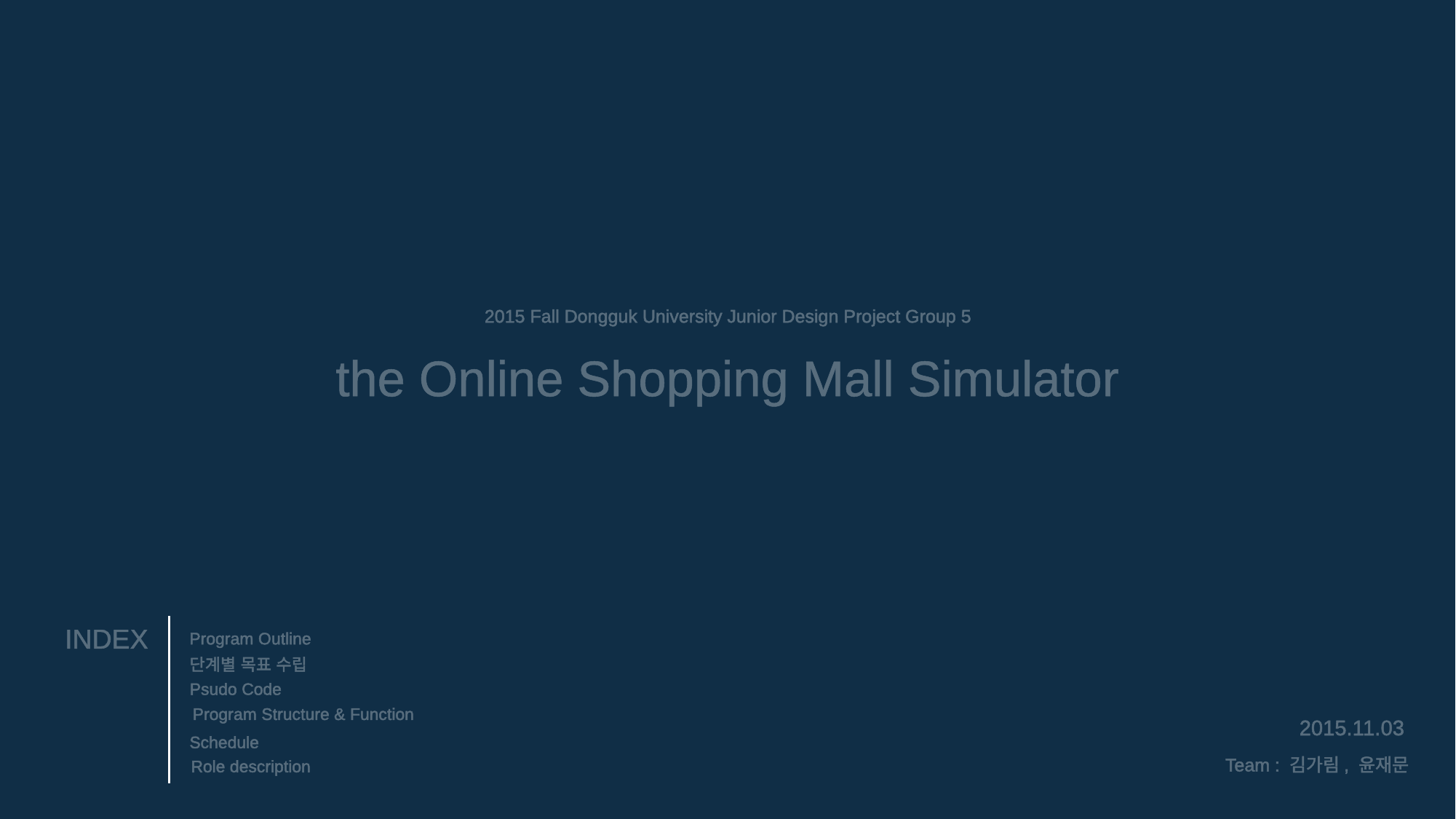

2015 Fall Dongguk University Junior Design Project Group 5
the Online Shopping Mall Simulator
INDEX
Program Outline
단계별 목표 수립
Psudo Code
Program Structure & Function
2015.11.03
Schedule
Team : 김가림, 윤재문
Role description